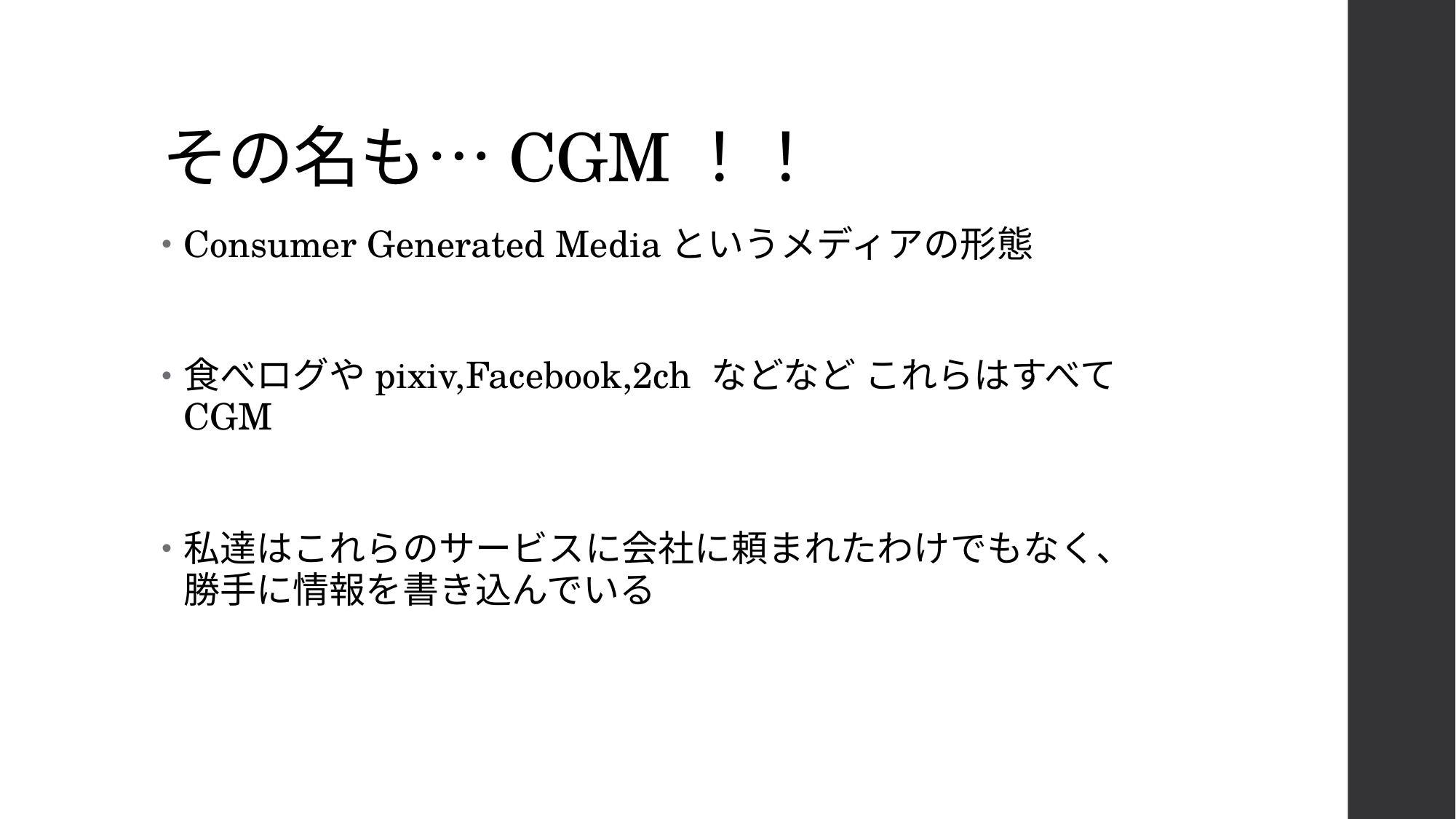

# その名も…CGM！！
Consumer Generated Mediaというメディアの形態

食べログやpixiv,Facebook,2ch などなど これらはすべてCGM

私達はこれらのサービスに会社に頼まれたわけでもなく、勝手に情報を書き込んでいる